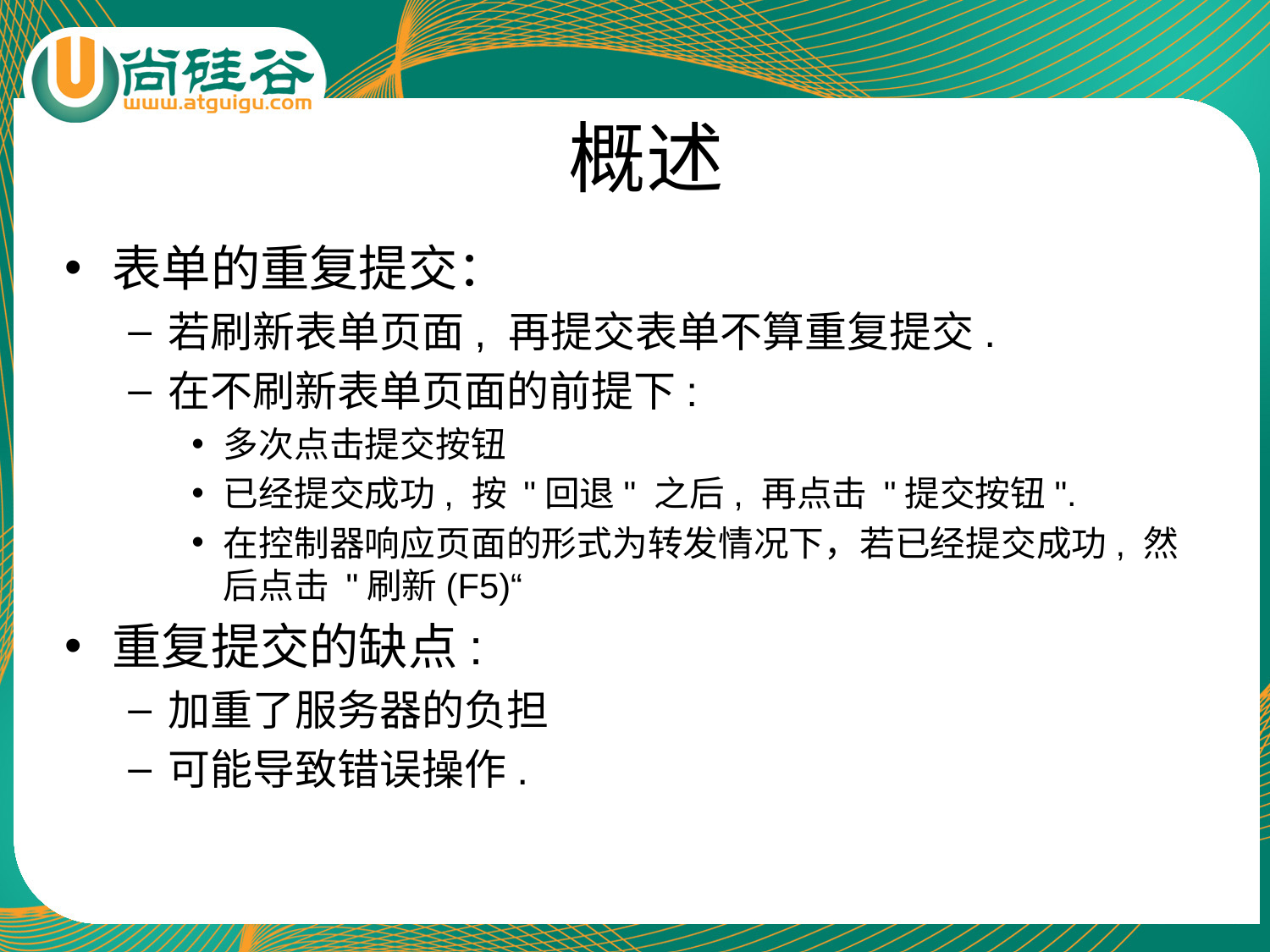

# 概述
表单的重复提交：
若刷新表单页面, 再提交表单不算重复提交.
在不刷新表单页面的前提下:
多次点击提交按钮
已经提交成功, 按 "回退" 之后, 再点击 "提交按钮".
在控制器响应页面的形式为转发情况下，若已经提交成功, 然后点击 "刷新(F5)“
重复提交的缺点:
加重了服务器的负担
可能导致错误操作.